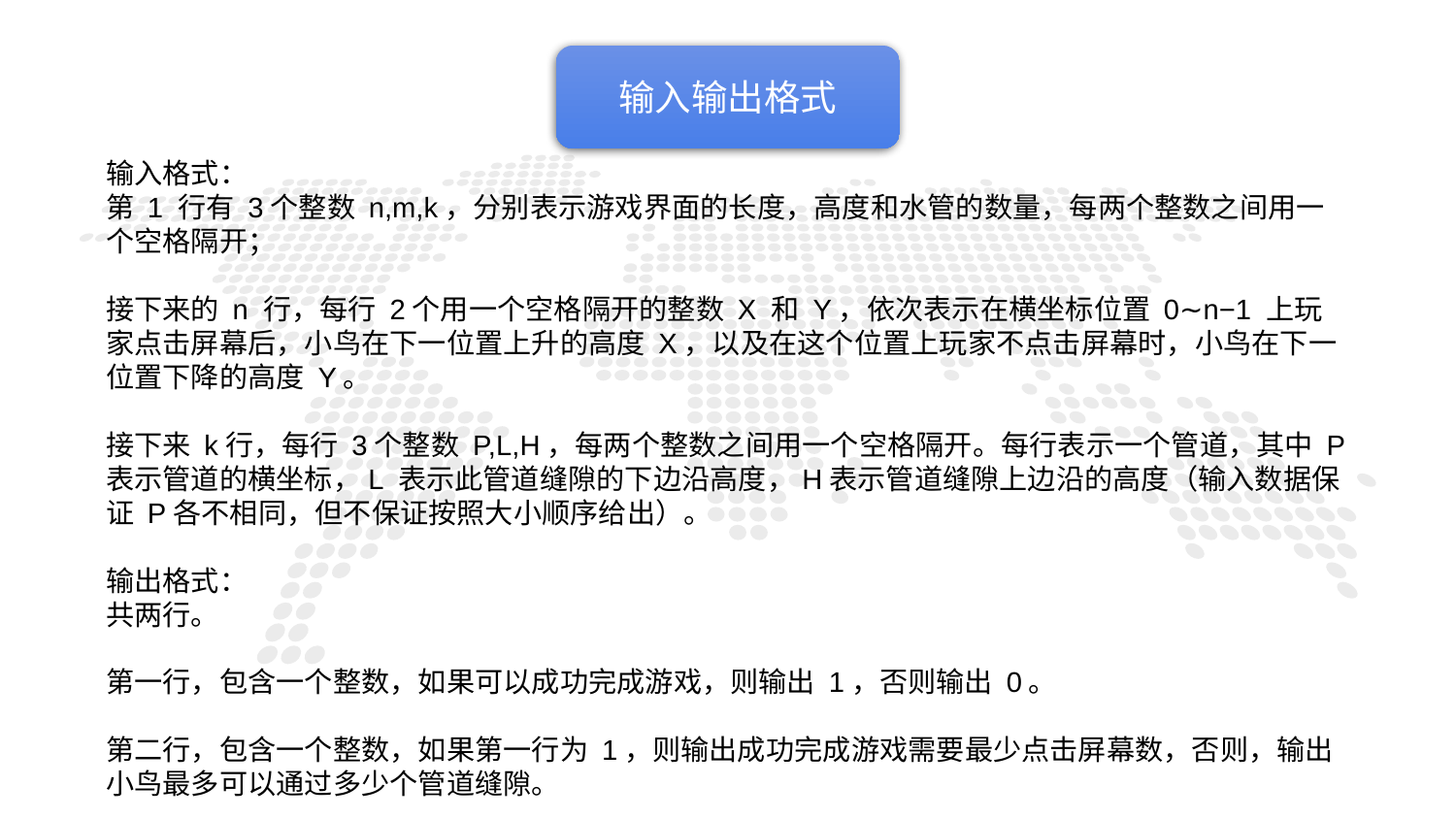

输入输出格式
输入格式：
第 1 行有 3个整数 n,m,k，分别表示游戏界面的长度，高度和水管的数量，每两个整数之间用一个空格隔开；

接下来的 n 行，每行 2个用一个空格隔开的整数 X 和 Y，依次表示在横坐标位置 0∼n−1 上玩家点击屏幕后，小鸟在下一位置上升的高度 X，以及在这个位置上玩家不点击屏幕时，小鸟在下一位置下降的高度 Y。

接下来 k行，每行 3个整数 P,L,H，每两个整数之间用一个空格隔开。每行表示一个管道，其中 P 表示管道的横坐标，L 表示此管道缝隙的下边沿高度，H表示管道缝隙上边沿的高度（输入数据保证 P各不相同，但不保证按照大小顺序给出）。

输出格式：
共两行。

第一行，包含一个整数，如果可以成功完成游戏，则输出 1，否则输出 0。

第二行，包含一个整数，如果第一行为 1，则输出成功完成游戏需要最少点击屏幕数，否则，输出小鸟最多可以通过多少个管道缝隙。